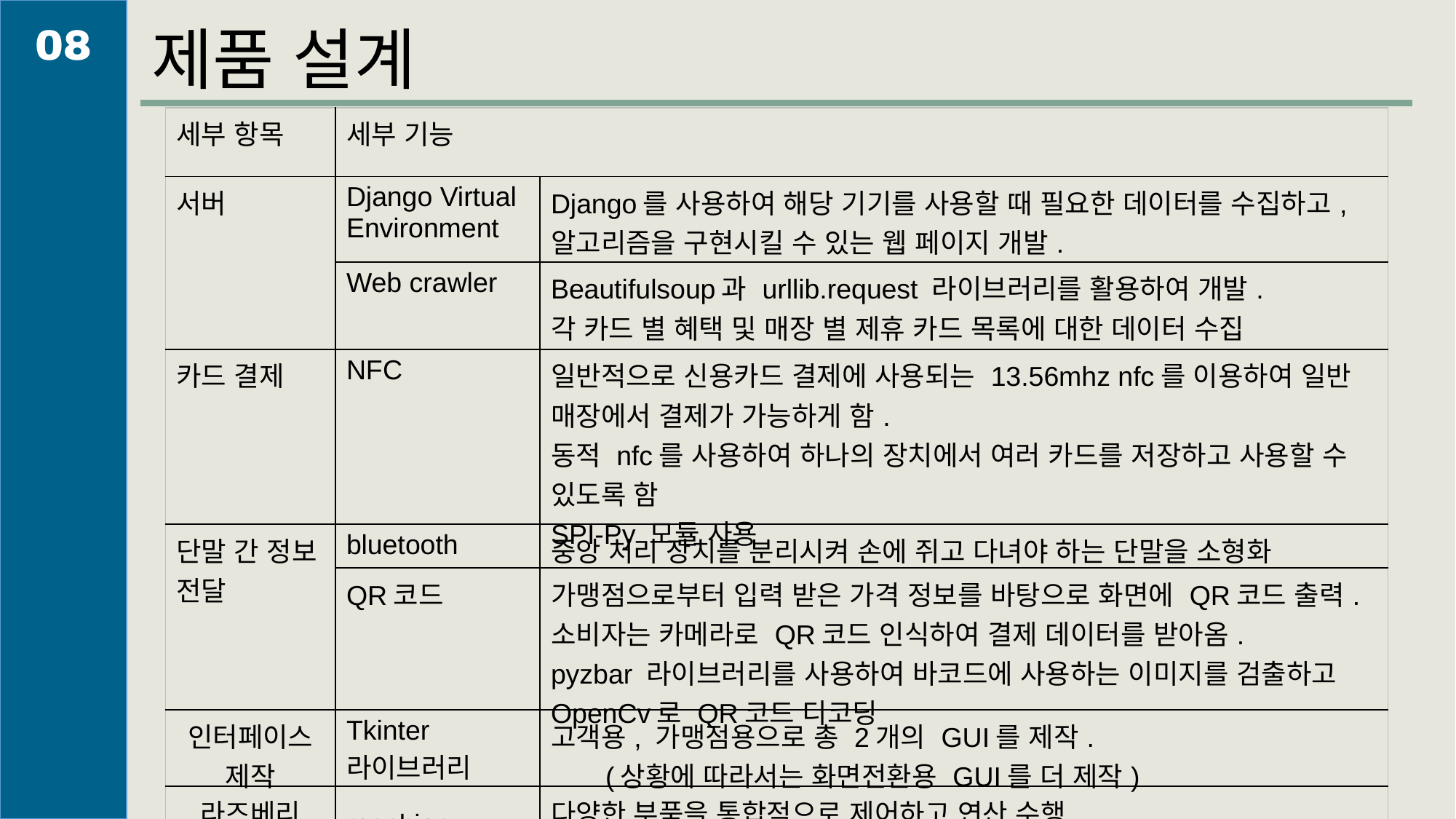

08
제품 설계
| 세부 항목 | 세부 기능 |  |
| --- | --- | --- |
| 서버 | Django Virtual Environment | Django를 사용하여 해당 기기를 사용할 때 필요한 데이터를 수집하고, 알고리즘을 구현시킬 수 있는 웹 페이지 개발. |
|  | Web crawler | Beautifulsoup과 urllib.request 라이브러리를 활용하여 개발. 각 카드 별 혜택 및 매장 별 제휴 카드 목록에 대한 데이터 수집 |
| 카드 결제 | NFC | 일반적으로 신용카드 결제에 사용되는 13.56mhz nfc를 이용하여 일반 매장에서 결제가 가능하게 함. 동적 nfc를 사용하여 하나의 장치에서 여러 카드를 저장하고 사용할 수 있도록 함 SPI-Py 모듈 사용 |
| 단말 간 정보 전달 | bluetooth | 중앙 처리 장치를 분리시켜 손에 쥐고 다녀야 하는 단말을 소형화 |
|  | QR코드 | 가맹점으로부터 입력 받은 가격 정보를 바탕으로 화면에 QR코드 출력. 소비자는 카메라로 QR코드 인식하여 결제 데이터를 받아옴. pyzbar 라이브러리를 사용하여 바코드에 사용하는 이미지를 검출하고 OpenCv로 QR코드 디코딩 |
| 인터페이스 제작 | Tkinter 라이브러리 | 고객용, 가맹점용으로 총 2개의 GUI를 제작. (상황에 따라서는 화면전환용 GUI를 더 제작) |
| 라즈베리 파이 | raspbian | 다양한 부품을 통합적으로 제어하고 연산 수행. |